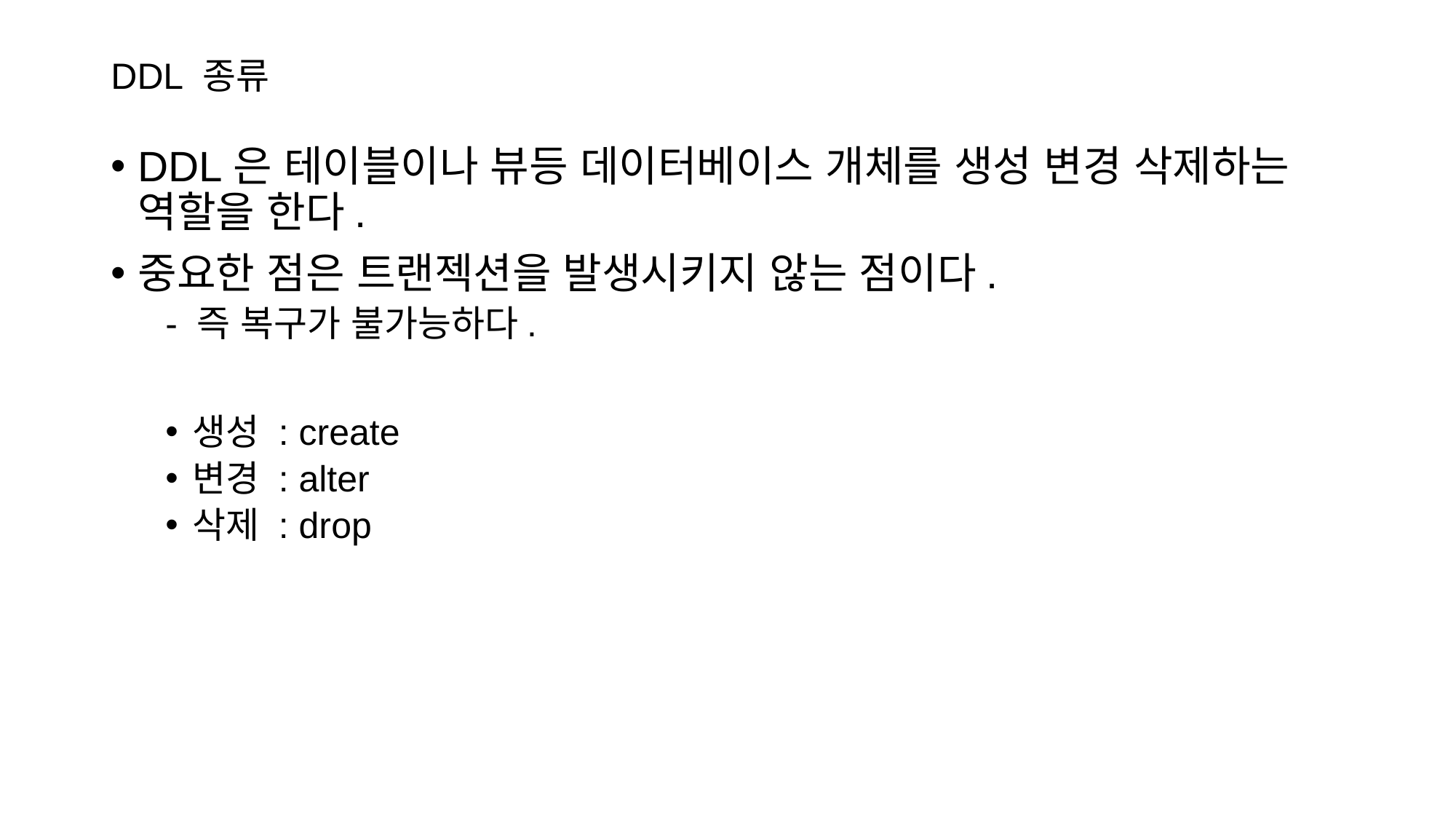

# DDL 종류
DDL은 테이블이나 뷰등 데이터베이스 개체를 생성 변경 삭제하는 역할을 한다.
중요한 점은 트랜젝션을 발생시키지 않는 점이다.
- 즉 복구가 불가능하다.

생성 : create
변경 : alter
삭제 : drop